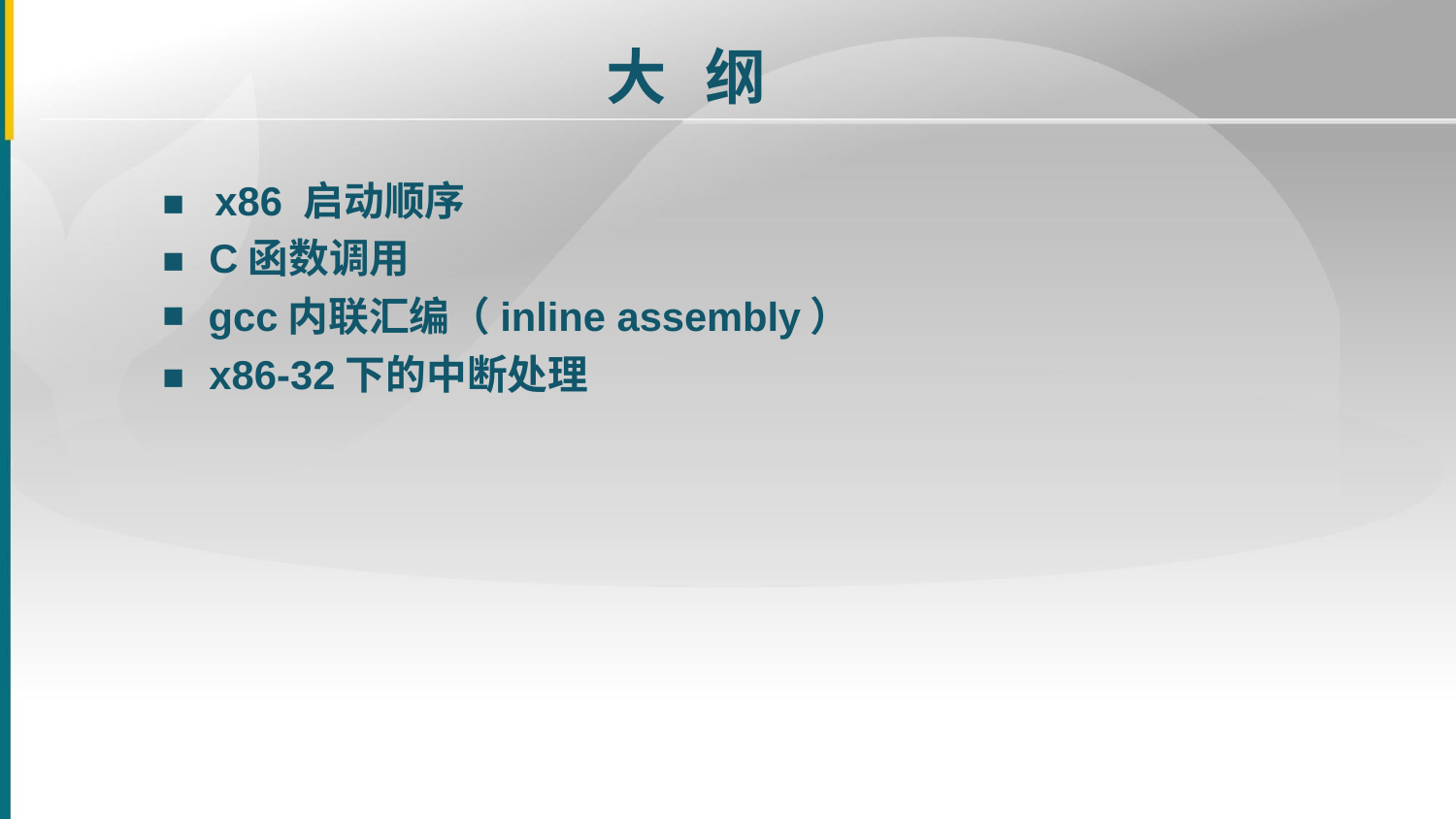

大	纲
■ C函数调用
gcc内联汇编（inline assembly）
■ x86-32下的中断处理
# ■ x86 启动顺序